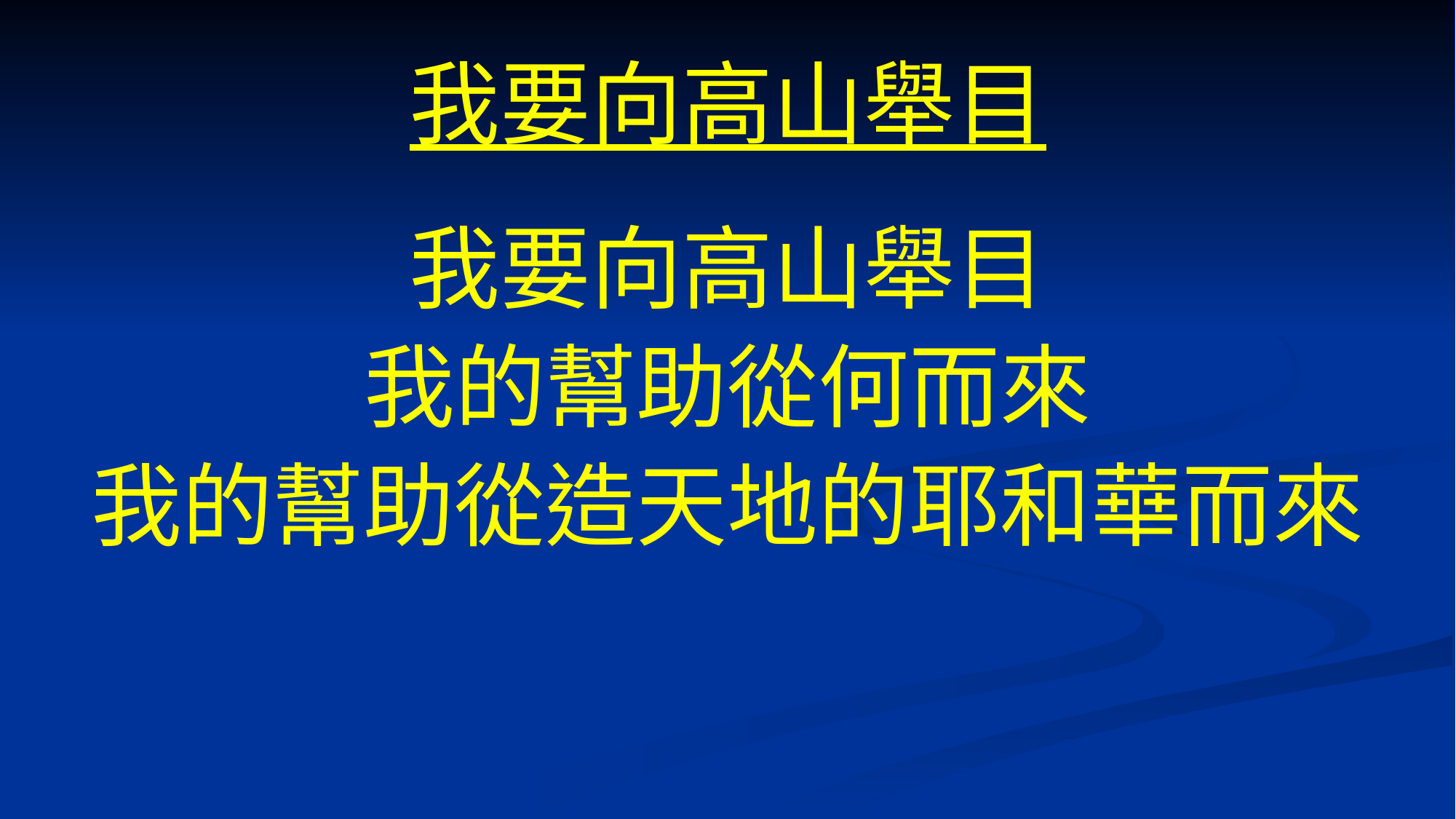

# 我要向高山舉目
我要向高山舉目
我的幫助從何而來
我的幫助從造天地的耶和華而來